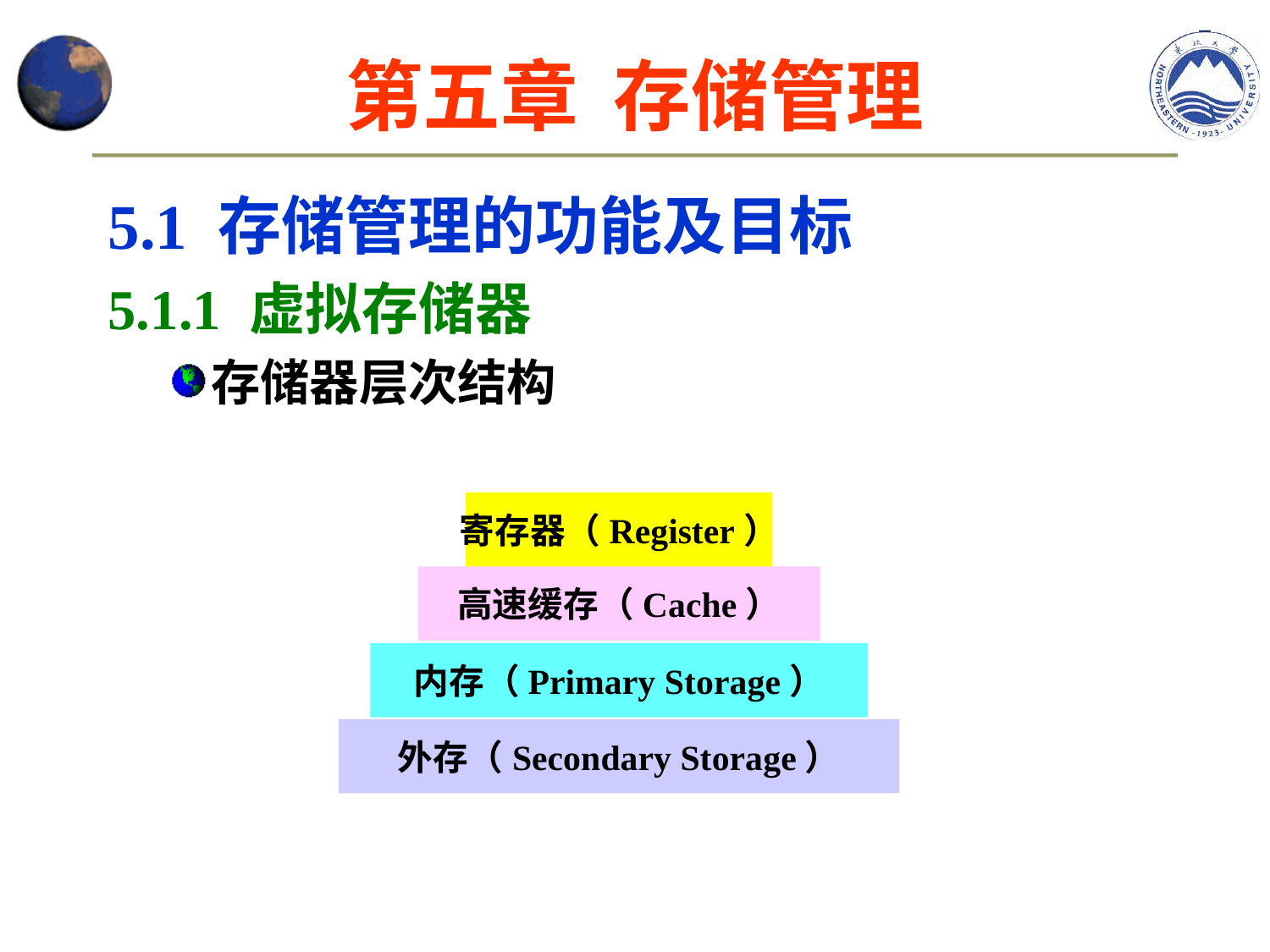

第五章  存储管理
5.1 存储管理的功能及目标
5.1.1 虚拟存储器
存储器层次结构
寄存器（Register）
高速缓存（Cache）
内存（Primary Storage）
外存（Secondary Storage）